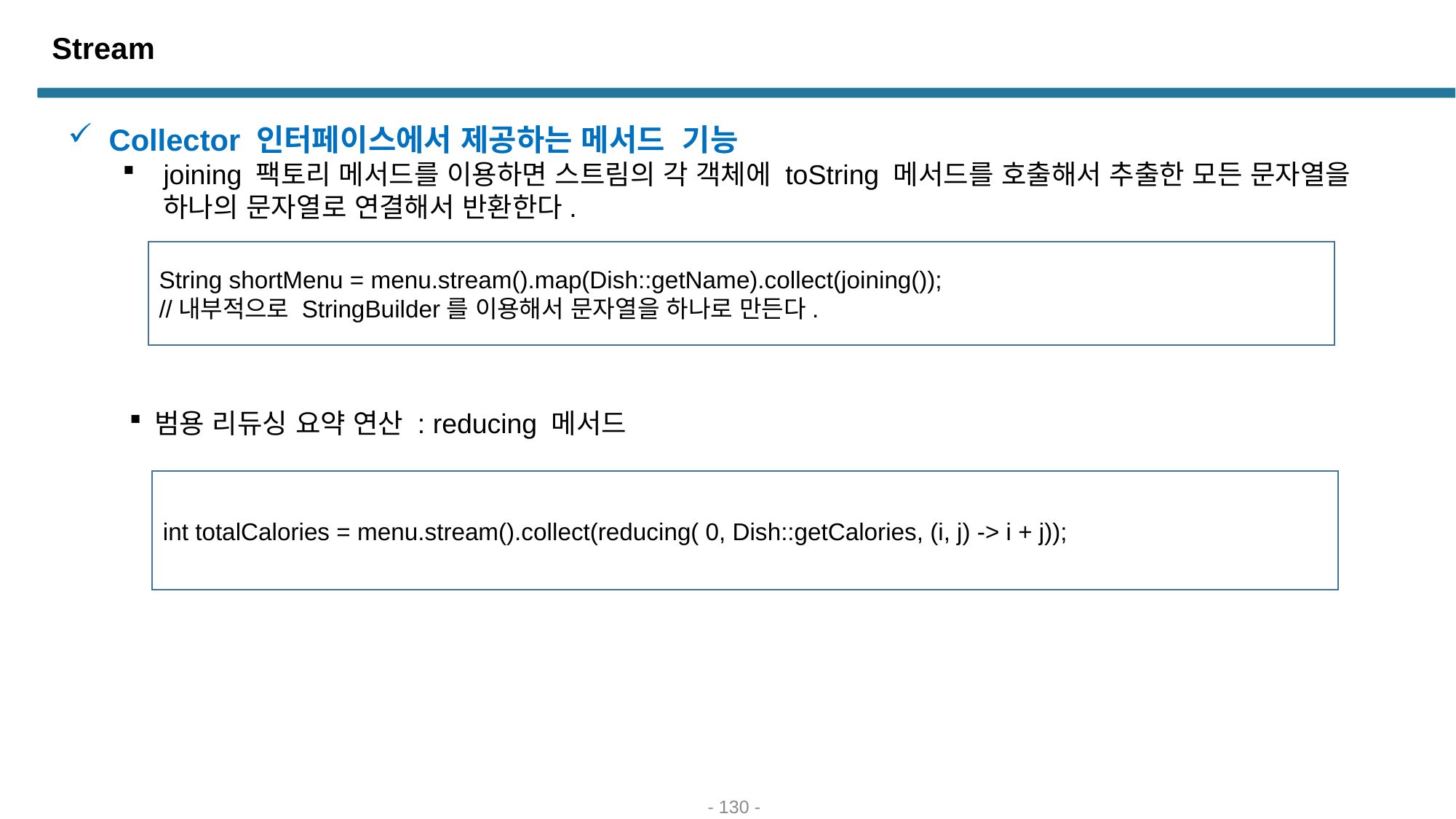

# Stream
Collector 인터페이스에서 제공하는 메서드  기능
joining 팩토리 메서드를 이용하면 스트림의 각 객체에 toString 메서드를 호출해서 추출한 모든 문자열을 하나의 문자열로 연결해서 반환한다.
String shortMenu = menu.stream().map(Dish::getName).collect(joining());
//내부적으로 StringBuilder를 이용해서 문자열을 하나로 만든다.
 범용 리듀싱 요약 연산 : reducing 메서드
int totalCalories = menu.stream().collect(reducing( 0, Dish::getCalories, (i, j) -> i + j));
- 130 -